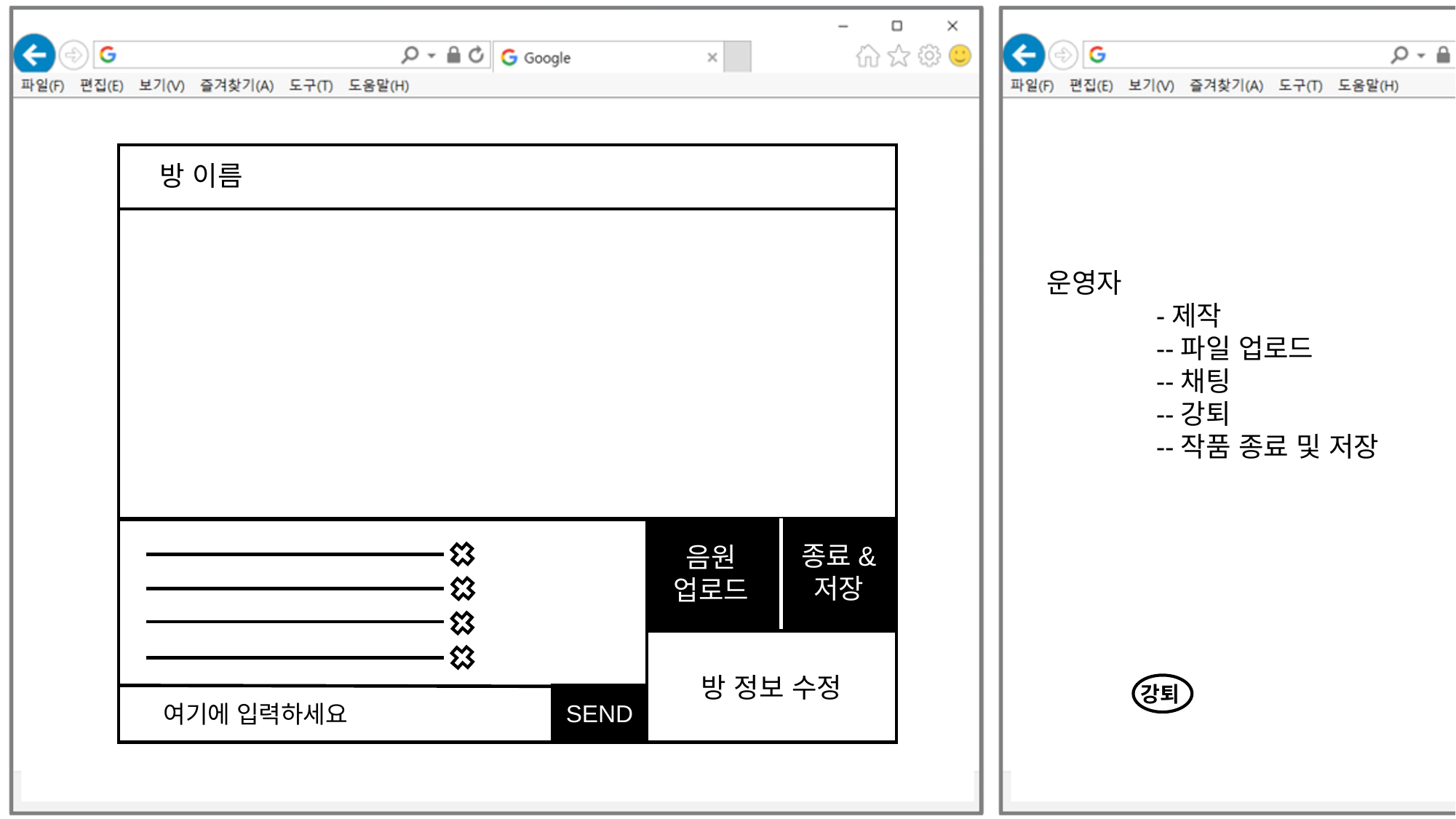

방 이름

운영자
	-제작
	--파일 업로드
	--채팅
	--강퇴
	--작품 종료 및 저장

종료&
저장
음원
업로드

방 정보 수정

강퇴
SEND
여기에 입력하세요